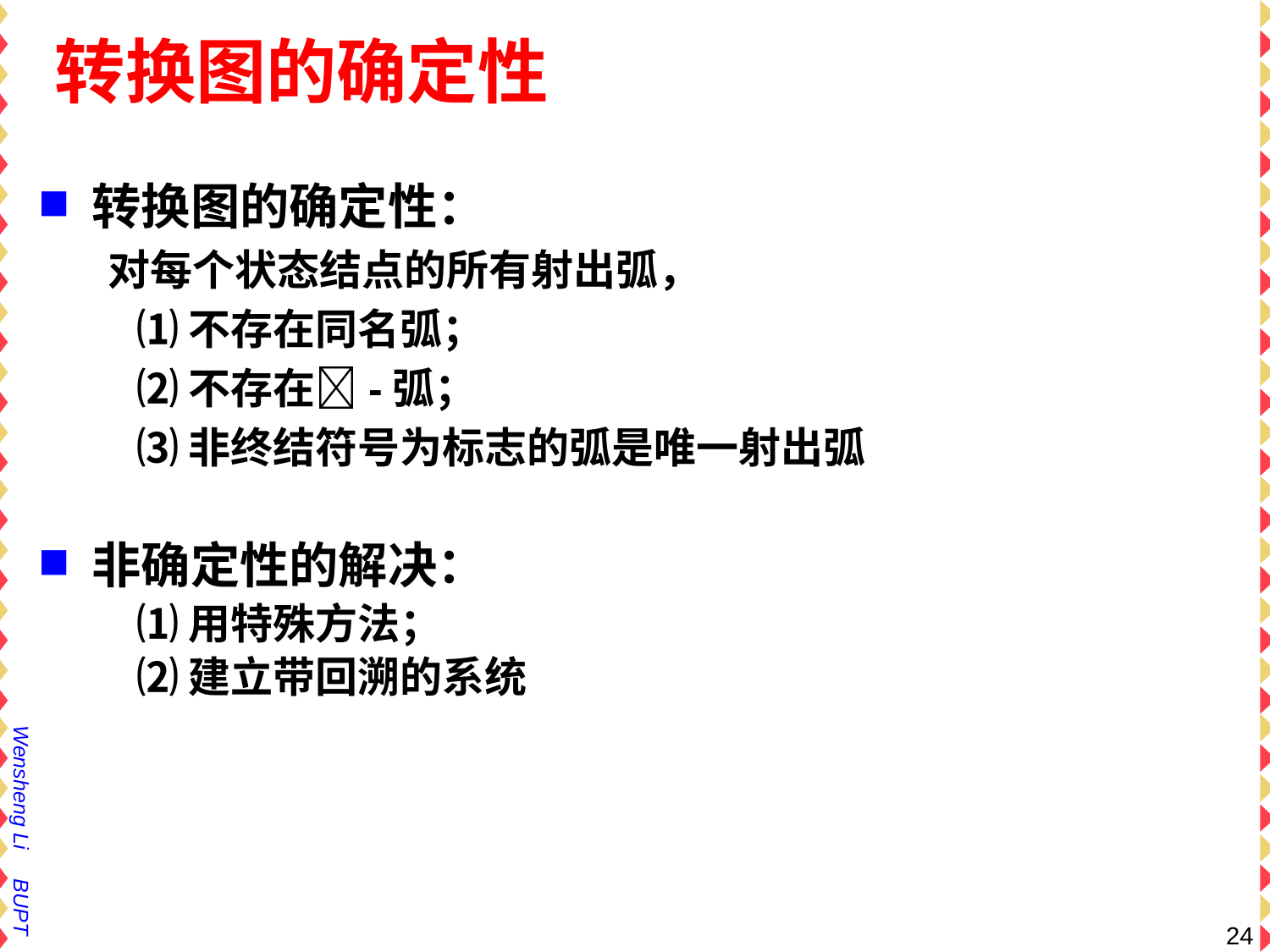

转换图的确定性
转换图的确定性：
对每个状态结点的所有射出弧，
   ⑴不存在同名弧；
   ⑵不存在ε-弧；
   ⑶非终结符号为标志的弧是唯一射出弧

非确定性的解决：
   ⑴用特殊方法；
   ⑵建立带回溯的系统
24